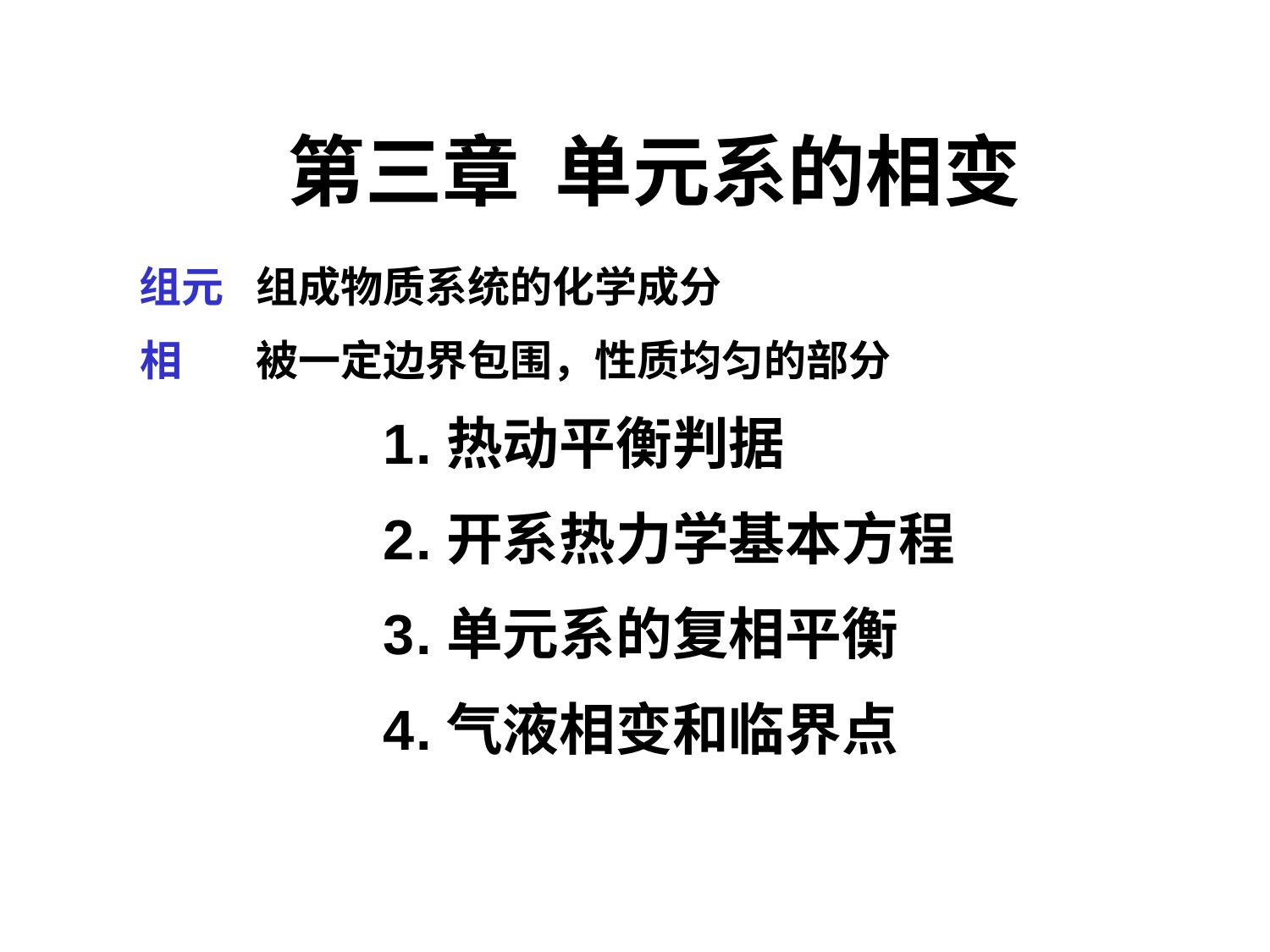

第三章  单元系的相变
组元
组成物质系统的化学成分
相
被一定边界包围，性质均匀的部分
热动平衡判据
开系热力学基本方程
单元系的复相平衡
气液相变和临界点